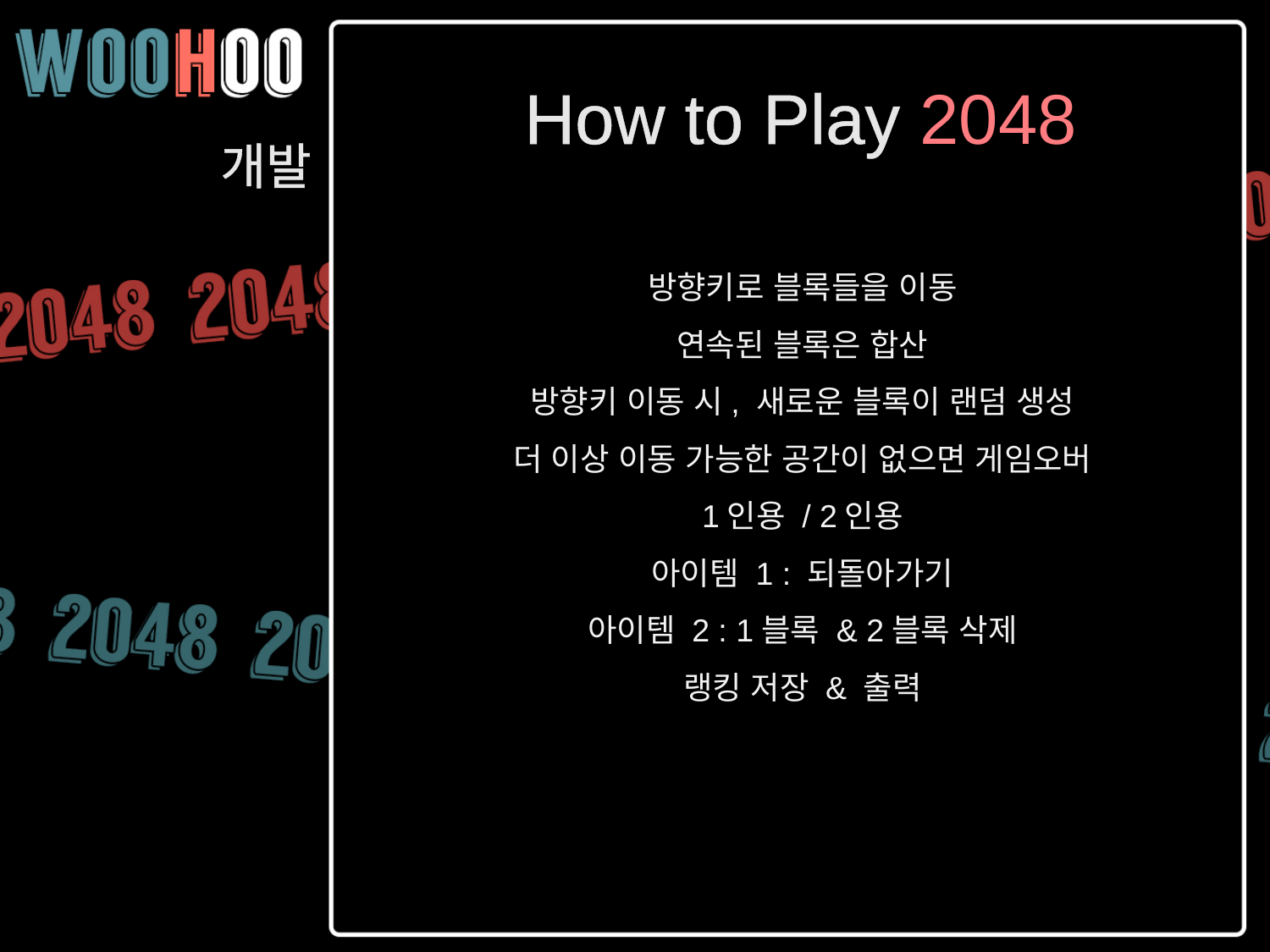

How to Play 2048
개발
방향키로 블록들을 이동
연속된 블록은 합산
방향키 이동 시, 새로운 블록이 랜덤 생성
더 이상 이동 가능한 공간이 없으면 게임오버
1인용 / 2인용
아이템 1 : 되돌아가기
아이템 2 : 1블록 & 2블록 삭제
랭킹 저장 & 출력